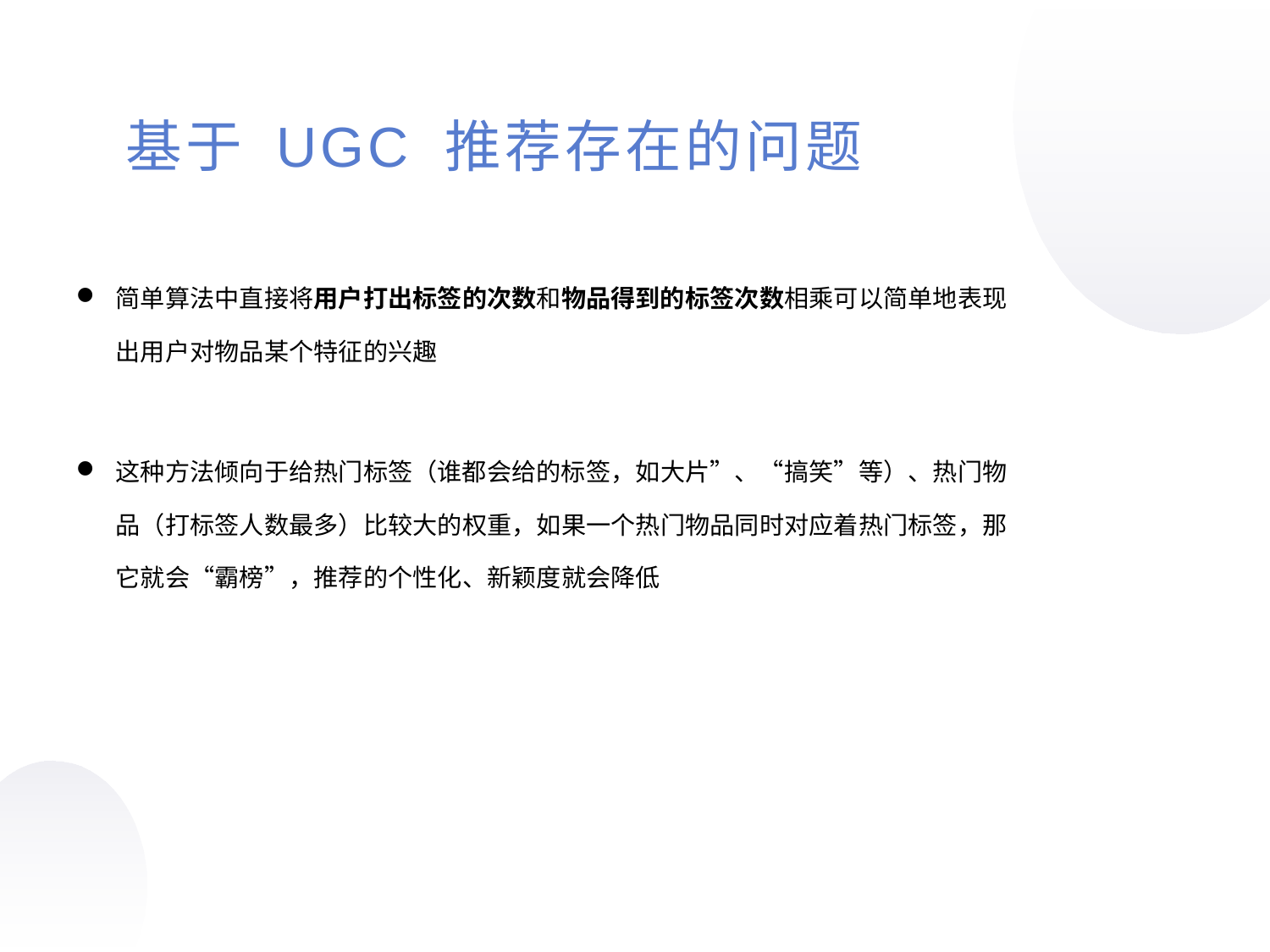

基于 UGC 推荐存在的问题
简单算法中直接将用户打出标签的次数和物品得到的标签次数相乘可以简单地表现出用户对物品某个特征的兴趣

这种方法倾向于给热门标签（谁都会给的标签，如大片”、“搞笑”等）、热门物品（打标签人数最多）比较大的权重，如果一个热门物品同时对应着热门标签，那它就会“霸榜”，推荐的个性化、新颖度就会降低